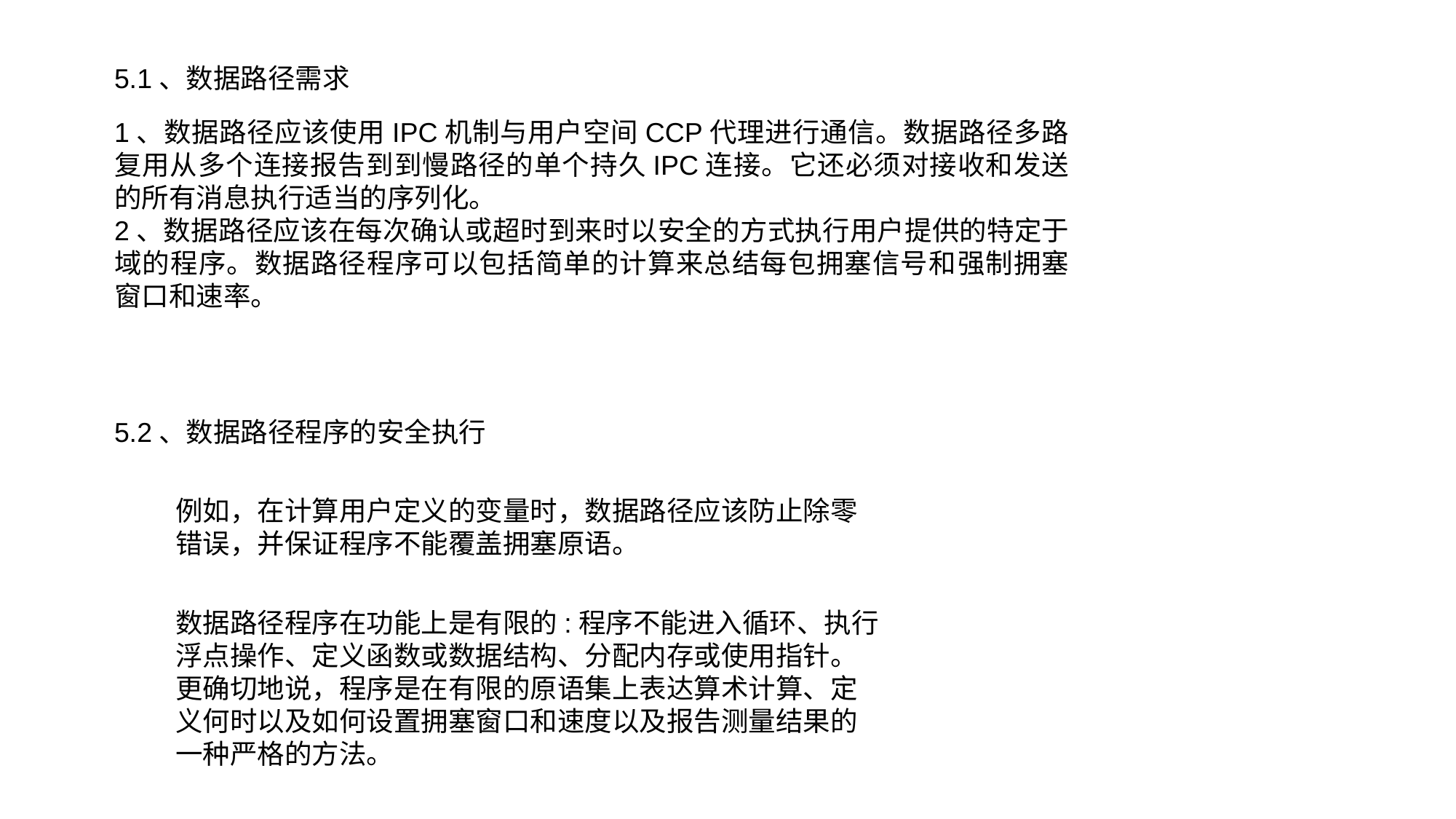

5.1、数据路径需求
1、数据路径应该使用IPC机制与用户空间CCP代理进行通信。数据路径多路复用从多个连接报告到到慢路径的单个持久IPC连接。它还必须对接收和发送的所有消息执行适当的序列化。
2、数据路径应该在每次确认或超时到来时以安全的方式执行用户提供的特定于域的程序。数据路径程序可以包括简单的计算来总结每包拥塞信号和强制拥塞窗口和速率。
5.2、数据路径程序的安全执行
例如，在计算用户定义的变量时，数据路径应该防止除零错误，并保证程序不能覆盖拥塞原语。
数据路径程序在功能上是有限的:程序不能进入循环、执行浮点操作、定义函数或数据结构、分配内存或使用指针。更确切地说，程序是在有限的原语集上表达算术计算、定义何时以及如何设置拥塞窗口和速度以及报告测量结果的一种严格的方法。